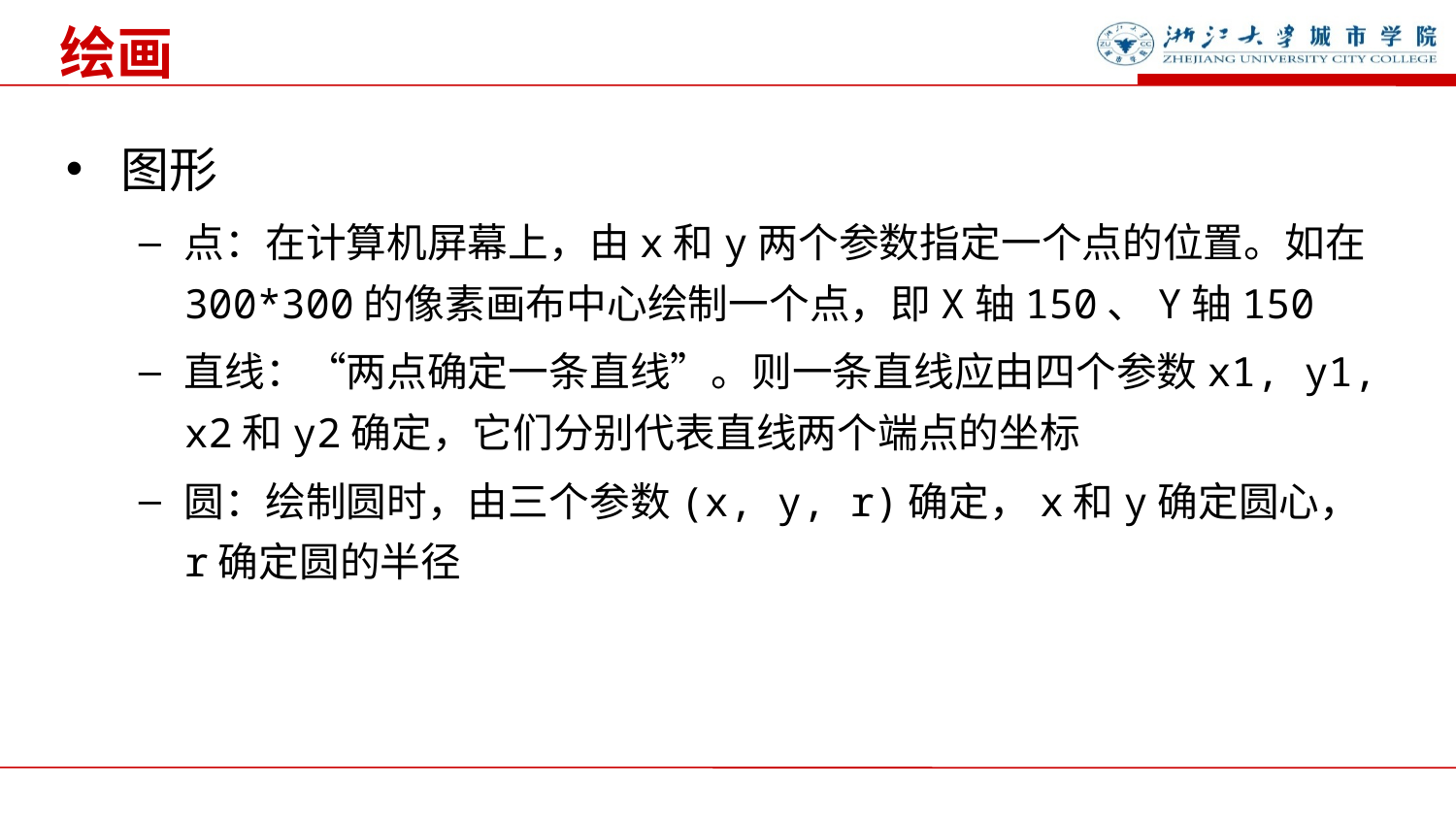

绘画
图形
点：在计算机屏幕上，由x和y两个参数指定一个点的位置。如在300*300的像素画布中心绘制一个点，即X轴150、Y轴150
直线：“两点确定一条直线”。则一条直线应由四个参数x1, y1, x2和y2确定，它们分别代表直线两个端点的坐标
圆：绘制圆时，由三个参数(x, y, r)确定，x和y确定圆心，r确定圆的半径